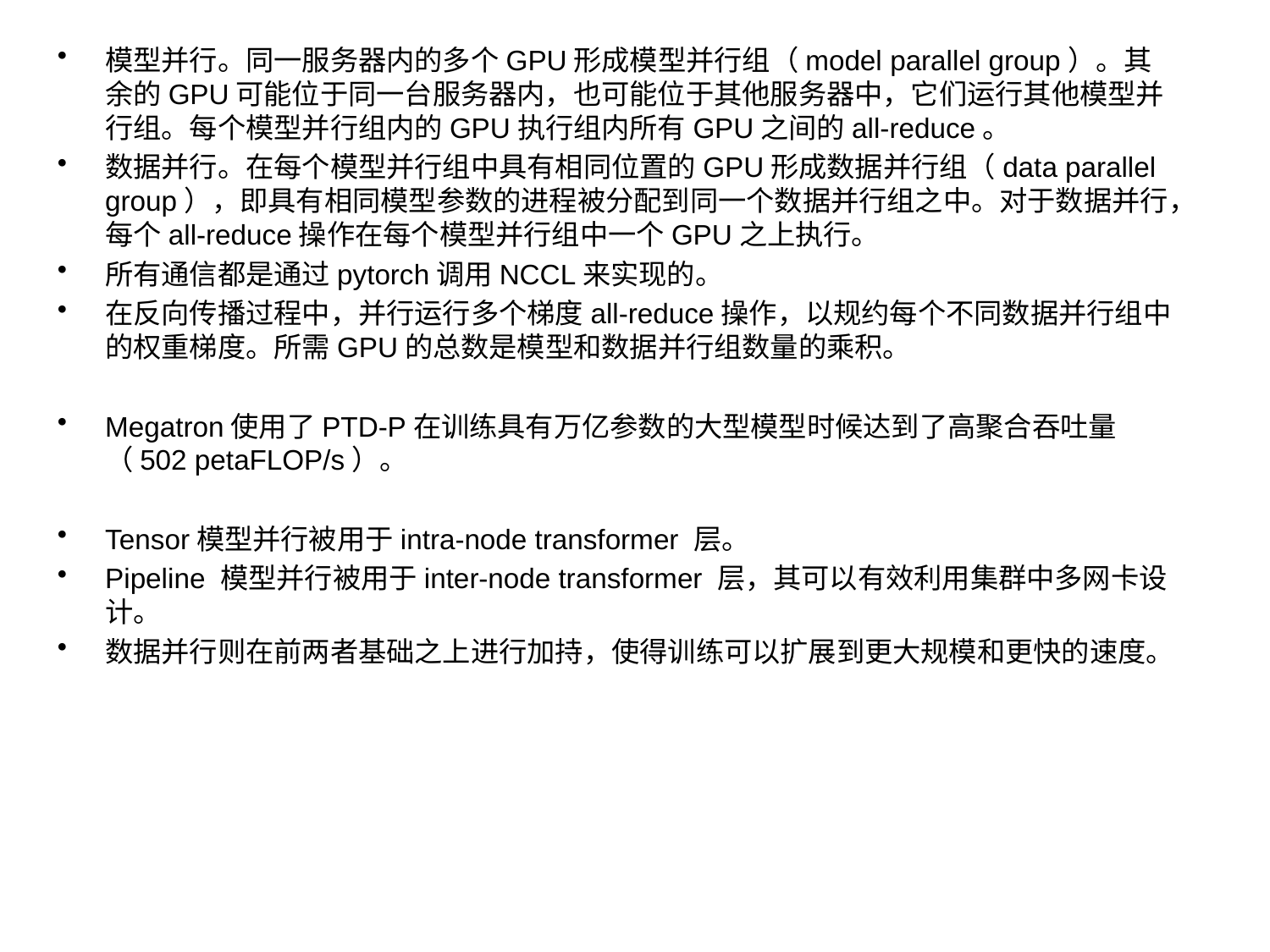

模型并行。同一服务器内的多个GPU形成模型并行组（model parallel group）。其余的GPU可能位于同一台服务器内，也可能位于其他服务器中，它们运行其他模型并行组。每个模型并行组内的GPU执行组内所有GPU之间的all-reduce。
数据并行。在每个模型并行组中具有相同位置的GPU形成数据并行组（data parallel group），即具有相同模型参数的进程被分配到同一个数据并行组之中。对于数据并行，每个all-reduce操作在每个模型并行组中一个GPU之上执行。
所有通信都是通过pytorch调用NCCL来实现的。
在反向传播过程中，并行运行多个梯度all-reduce操作，以规约每个不同数据并行组中的权重梯度。所需GPU的总数是模型和数据并行组数量的乘积。

Megatron使用了PTD-P在训练具有万亿参数的大型模型时候达到了高聚合吞吐量（502 petaFLOP/s）。

Tensor模型并行被用于intra-node transformer 层。
Pipeline 模型并行被用于inter-node transformer 层，其可以有效利用集群中多网卡设计。
数据并行则在前两者基础之上进行加持，使得训练可以扩展到更大规模和更快的速度。